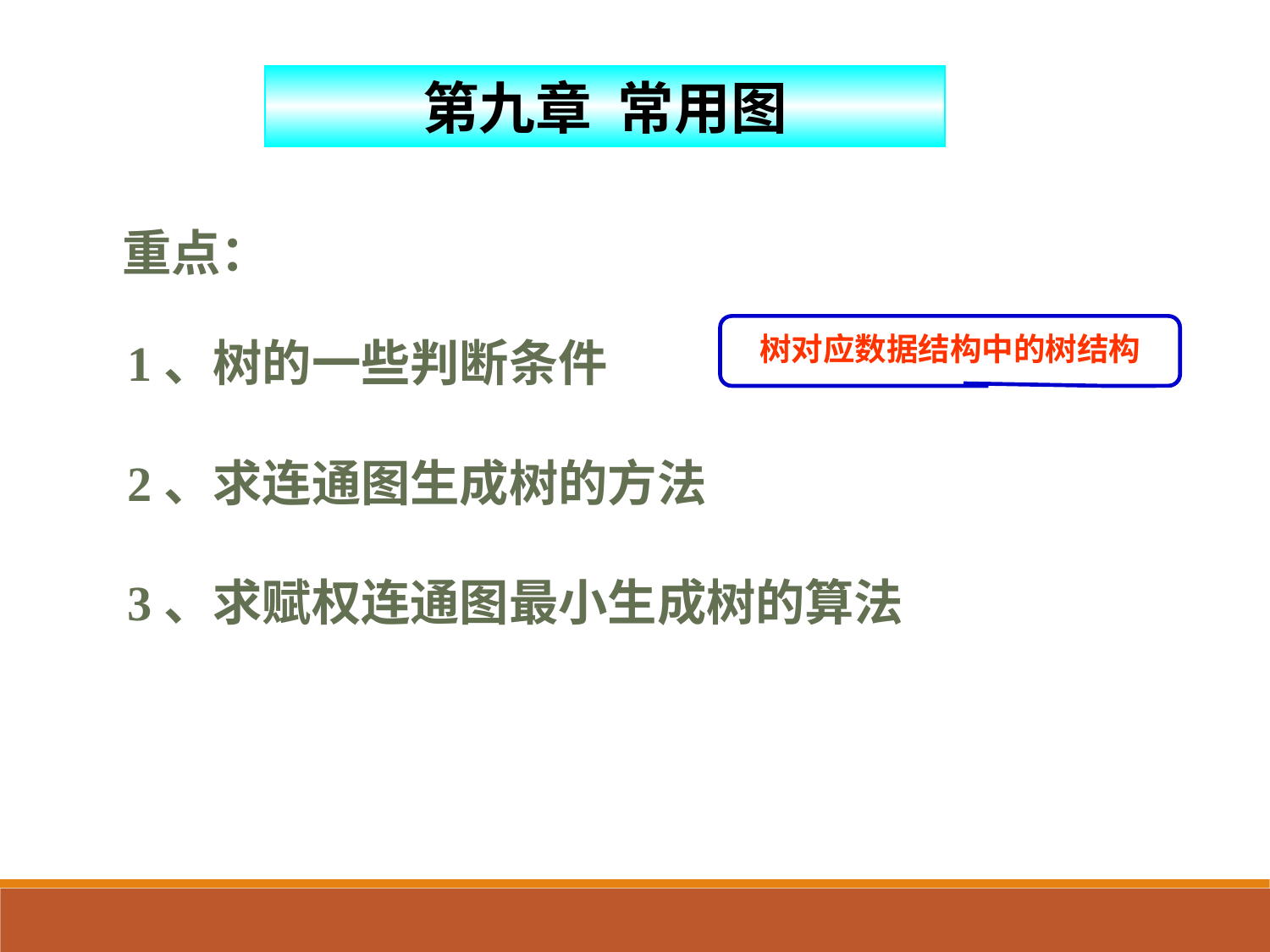

第九章  常用图
重点：
1、树的一些判断条件
树对应数据结构中的树结构
2、求连通图生成树的方法
3、求赋权连通图最小生成树的算法